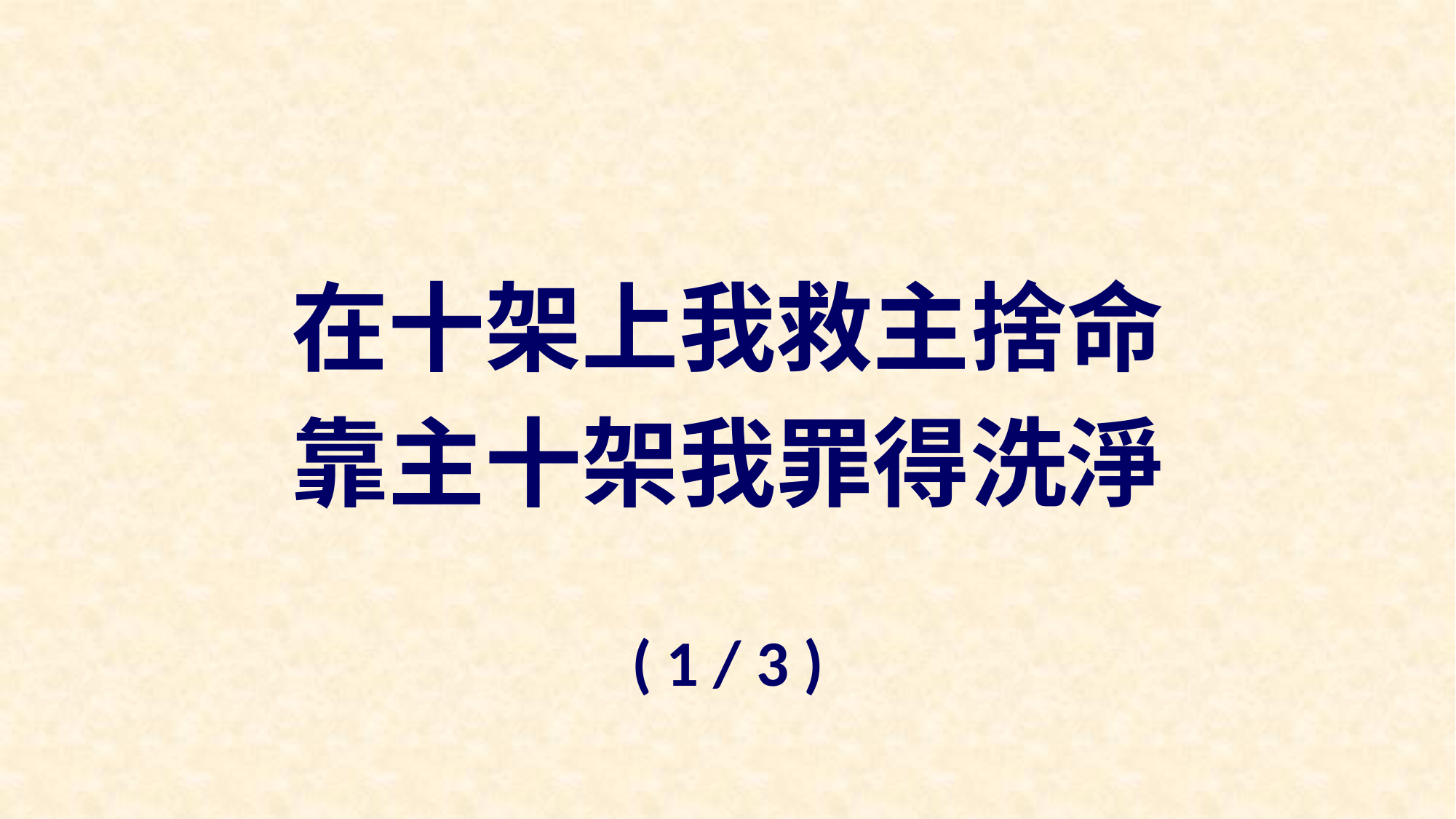

在十架上我救主捨命
靠主十架我罪得洗淨
( 1 / 3 )